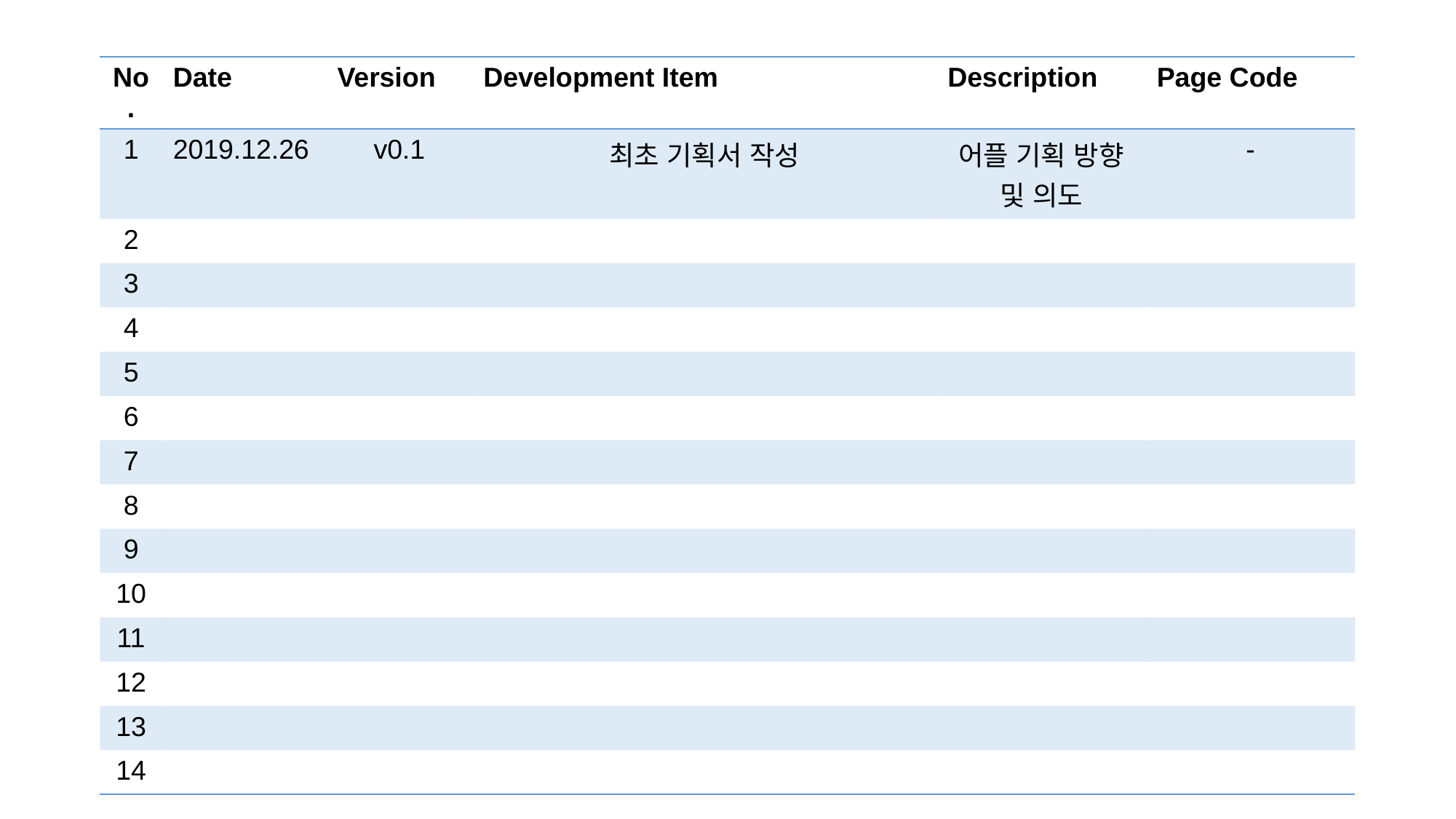

| No. | Date | Version | Development Item | Description | Page Code |
| --- | --- | --- | --- | --- | --- |
| 1 | 2019.12.26 | v0.1 | 최초 기획서 작성 | 어플 기획 방향 및 의도 | - |
| 2 |  |  |  |  |  |
| 3 |  |  |  |  |  |
| 4 |  |  |  |  |  |
| 5 |  |  |  |  |  |
| 6 |  |  |  |  |  |
| 7 |  |  |  |  |  |
| 8 |  |  |  |  |  |
| 9 |  |  |  |  |  |
| 10 |  |  |  |  |  |
| 11 |  |  |  |  |  |
| 12 |  |  |  |  |  |
| 13 |  |  |  |  |  |
| 14 |  |  |  |  |  |